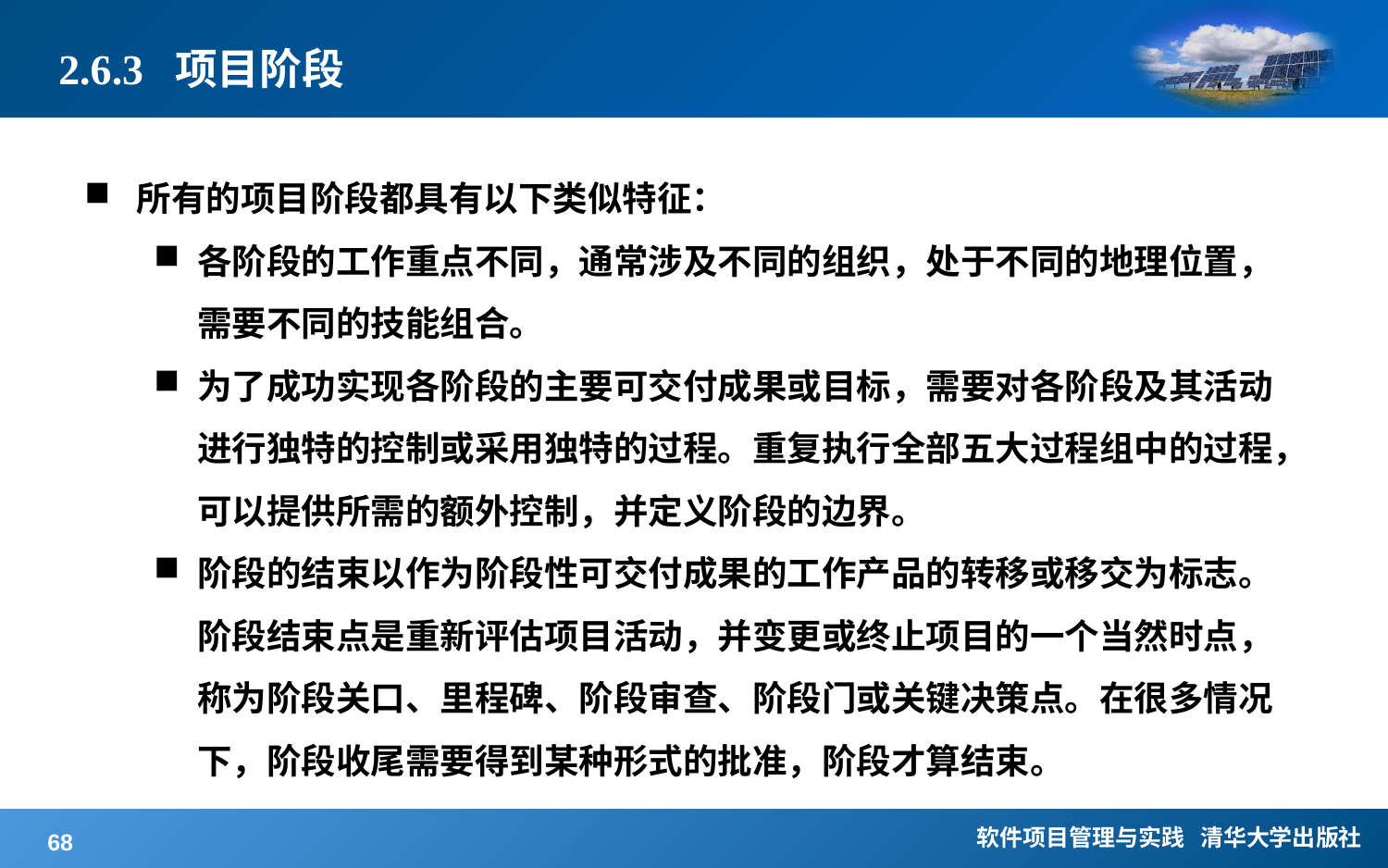

# 2.6.3  项目阶段
所有的项目阶段都具有以下类似特征：
各阶段的工作重点不同，通常涉及不同的组织，处于不同的地理位置，需要不同的技能组合。
为了成功实现各阶段的主要可交付成果或目标，需要对各阶段及其活动进行独特的控制或采用独特的过程。重复执行全部五大过程组中的过程，可以提供所需的额外控制，并定义阶段的边界。
阶段的结束以作为阶段性可交付成果的工作产品的转移或移交为标志。阶段结束点是重新评估项目活动，并变更或终止项目的一个当然时点，称为阶段关口、里程碑、阶段审查、阶段门或关键决策点。在很多情况下，阶段收尾需要得到某种形式的批准，阶段才算结束。